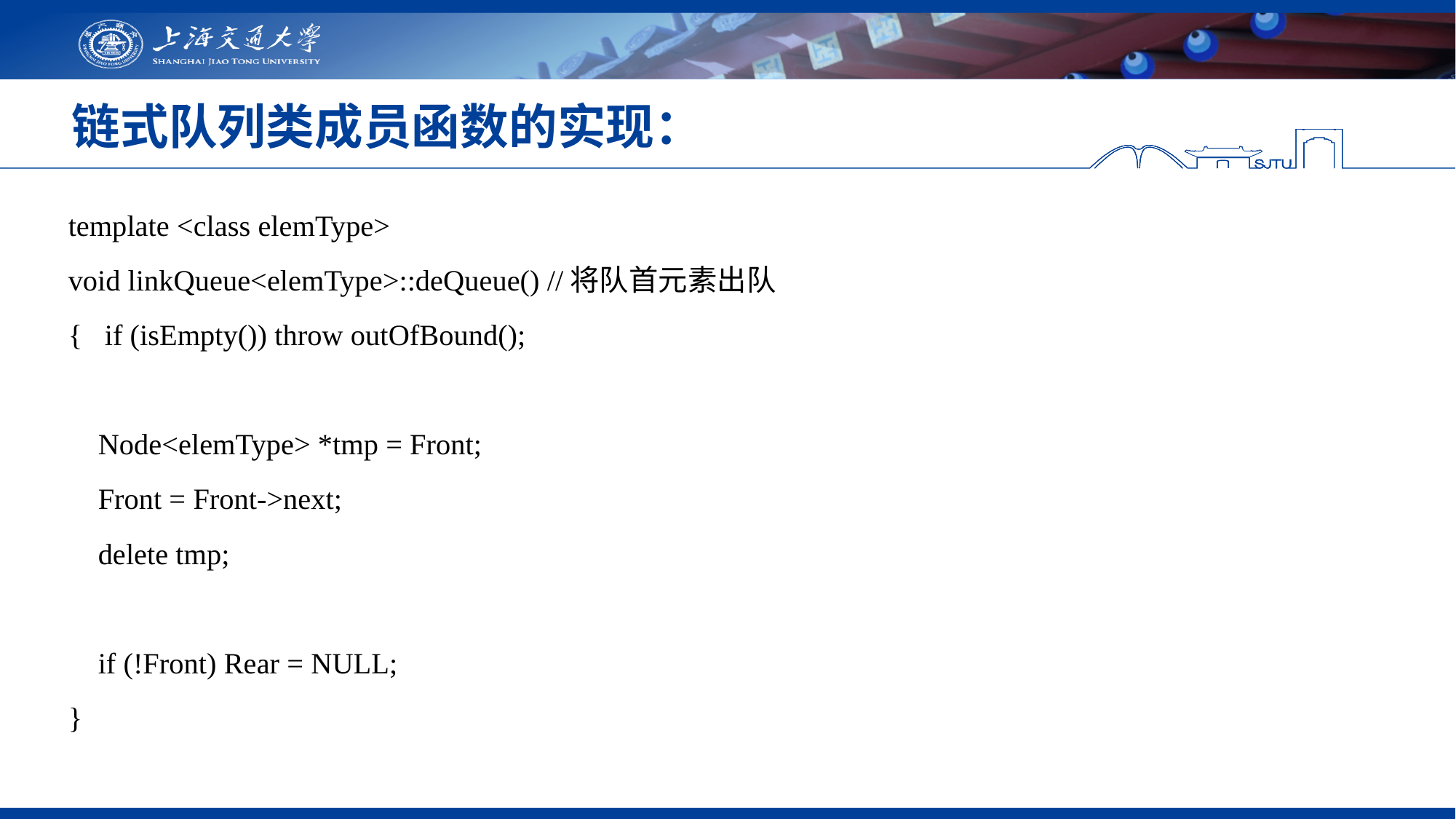

# 链式队列类成员函数的实现：
template <class elemType>
void linkQueue<elemType>::deQueue() //将队首元素出队
{   if (isEmpty()) throw outOfBound();

    Node<elemType> *tmp = Front;
    Front = Front->next;
    delete tmp;

    if (!Front) Rear = NULL;
}